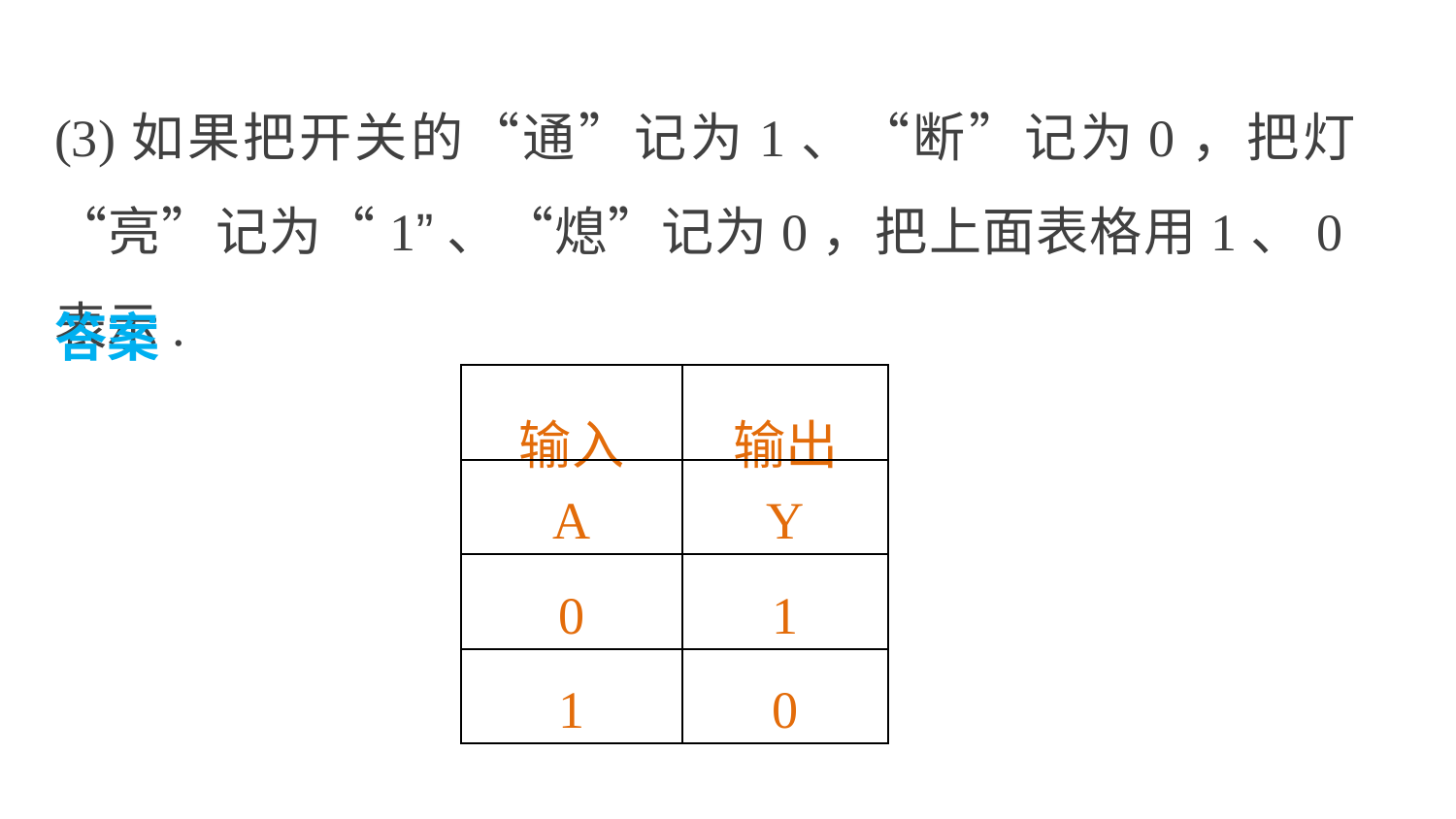

(3)如果把开关的“通”记为1、“断”记为0，把灯“亮”记为“1”、“熄”记为0，把上面表格用1、0表示.
答案
| 输入 | 输出 |
| --- | --- |
| A | Y |
| 0 | 1 |
| 1 | 0 |